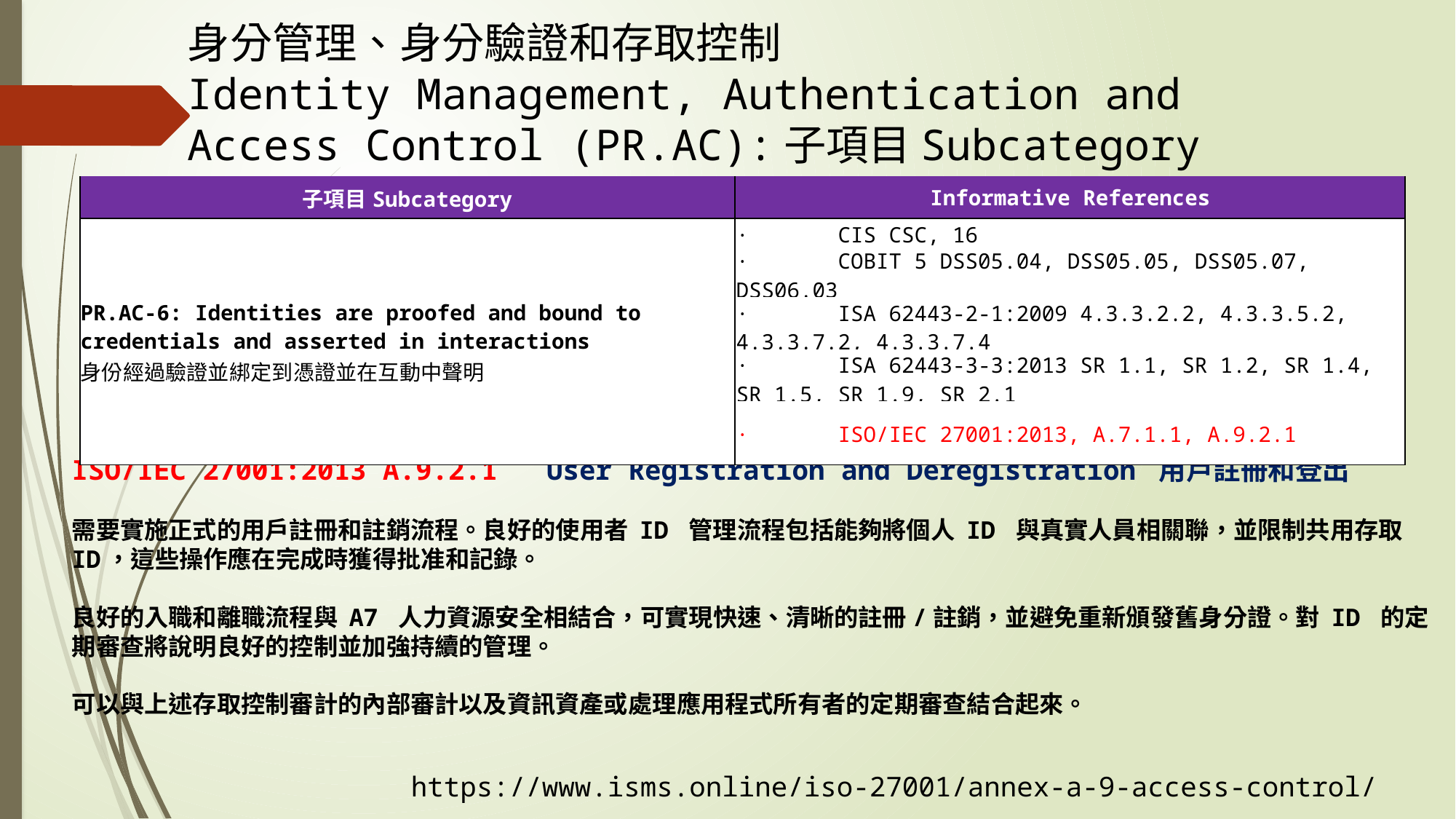

身分管理、身分驗證和存取控制
Identity Management, Authentication and Access Control (PR.AC):子項目Subcategory
| 子項目Subcategory | Informative References |
| --- | --- |
| PR.AC-6: Identities are proofed and bound to credentials and asserted in interactions 身份經過驗證並綁定到憑證並在互動中聲明 | ·       CIS CSC, 16 |
|  | ·       COBIT 5 DSS05.04, DSS05.05, DSS05.07, DSS06.03 |
|  | ·       ISA 62443-2-1:2009 4.3.3.2.2, 4.3.3.5.2, 4.3.3.7.2, 4.3.3.7.4 |
|  | ·       ISA 62443-3-3:2013 SR 1.1, SR 1.2, SR 1.4, SR 1.5, SR 1.9, SR 2.1 |
|  | ·       ISO/IEC 27001:2013, A.7.1.1, A.9.2.1 |
ISO/IEC 27001:2013 A.9.2.1   User Registration and Deregistration 用戶註冊和登出

需要實施正式的用戶註冊和註銷流程。良好的使用者 ID 管理流程包括能夠將個人 ID 與真實人員相關聯，並限制共用存取 ID，這些操作應在完成時獲得批准和記錄。

良好的入職和離職流程與 A7 人力資源安全相結合，可實現快速、清晰的註冊/註銷，並避免重新頒發舊身分證。對 ID 的定期審查將說明良好的控制並加強持續的管理。

可以與上述存取控制審計的內部審計以及資訊資產或處理應用程式所有者的定期審查結合起來。
https://www.isms.online/iso-27001/annex-a-9-access-control/